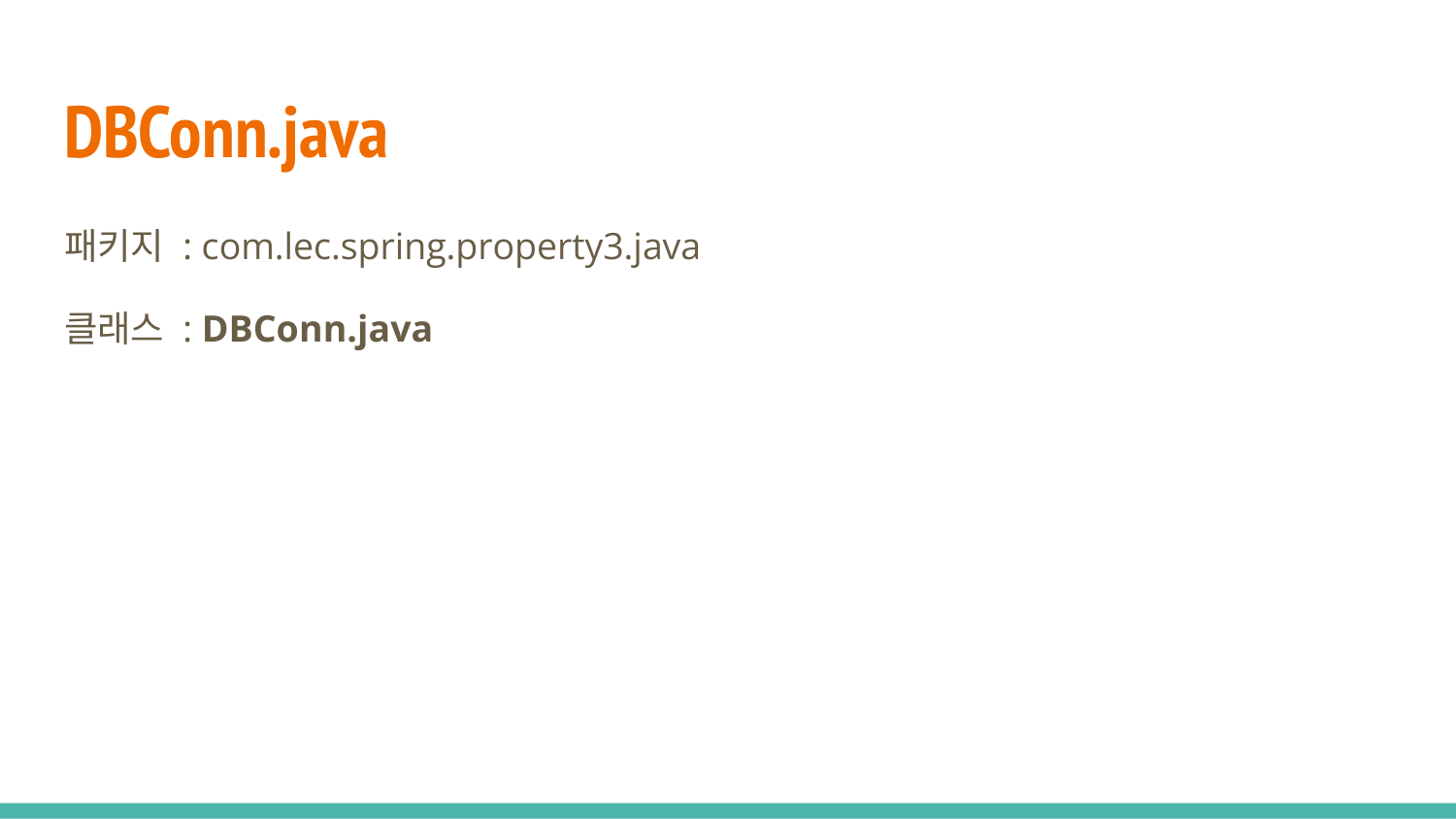

# DBConn.java
패키지 : com.lec.spring.property3.java
클래스 : DBConn.java